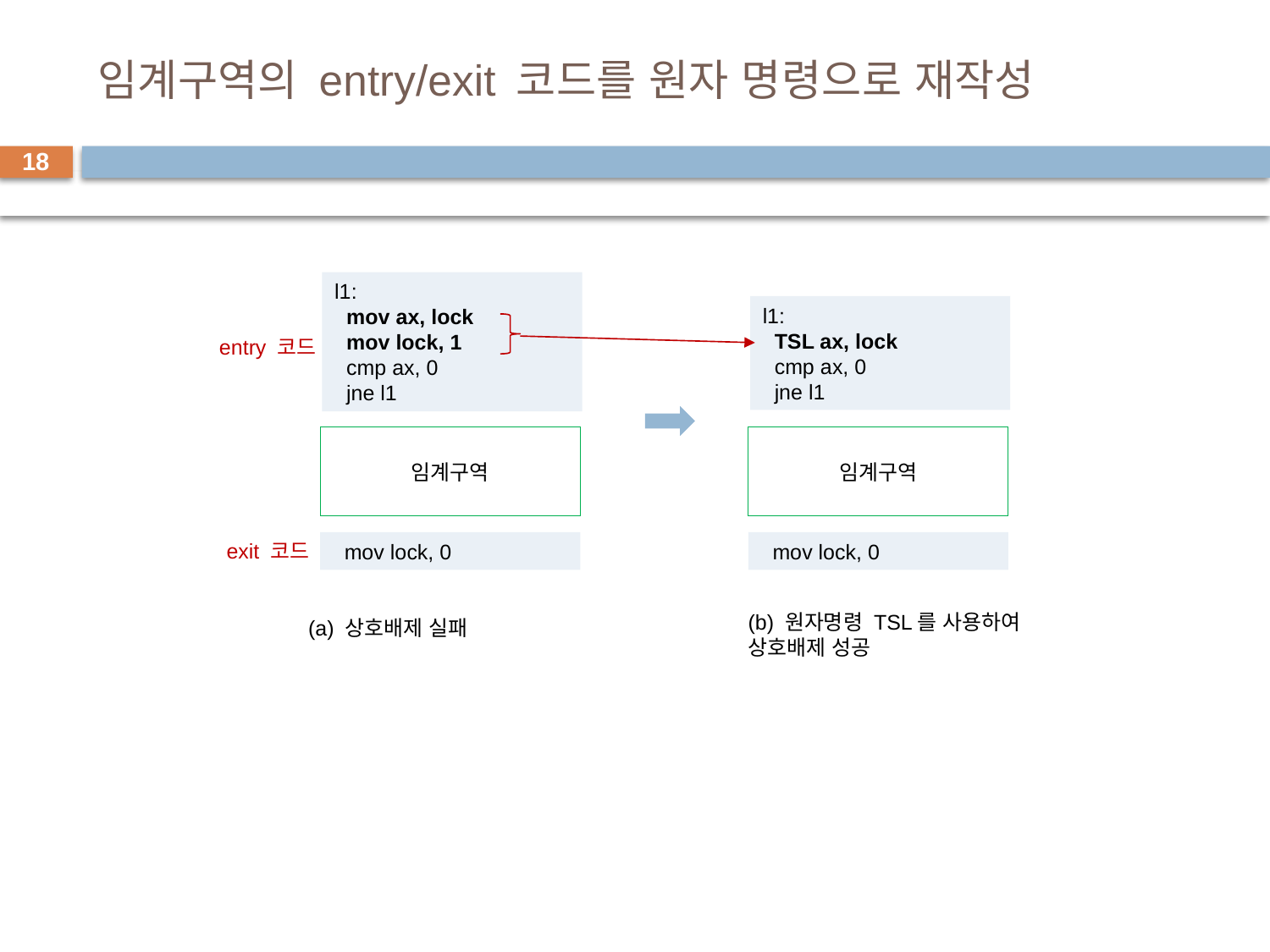

# 임계구역의 entry/exit 코드를 원자 명령으로 재작성
18
l1:
  mov ax, lock
  mov lock, 1
  cmp ax, 0
  jne l1
l1:
  TSL ax, lock
  cmp ax, 0
  jne l1

entry 코드

임계구역

임계구역

exit 코드
  mov lock, 0
  mov lock, 0
(b) 원자명령 TSL를 사용하여
상호배제 성공
(a) 상호배제 실패